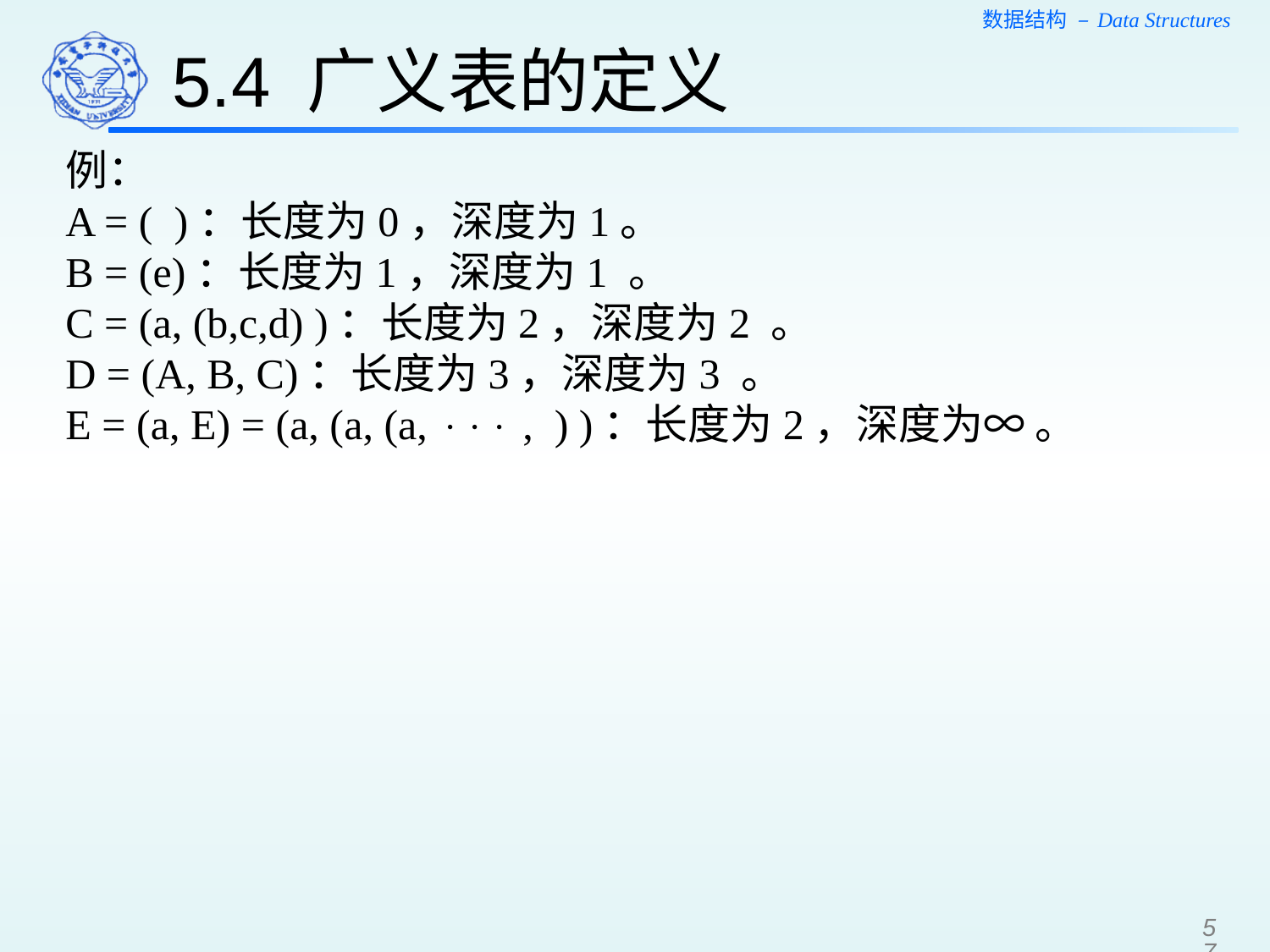

5.4 广义表的定义
例：
A = (  )：长度为0，深度为1。
B = (e)：长度为1，深度为1 。
C = (a, (b,c,d) )：长度为2，深度为2 。
D = (A, B, C)：长度为3，深度为3 。
E = (a, E) = (a, (a, (a, ⋅⋅⋅ ,  ) )：长度为2，深度为∞ 。
57